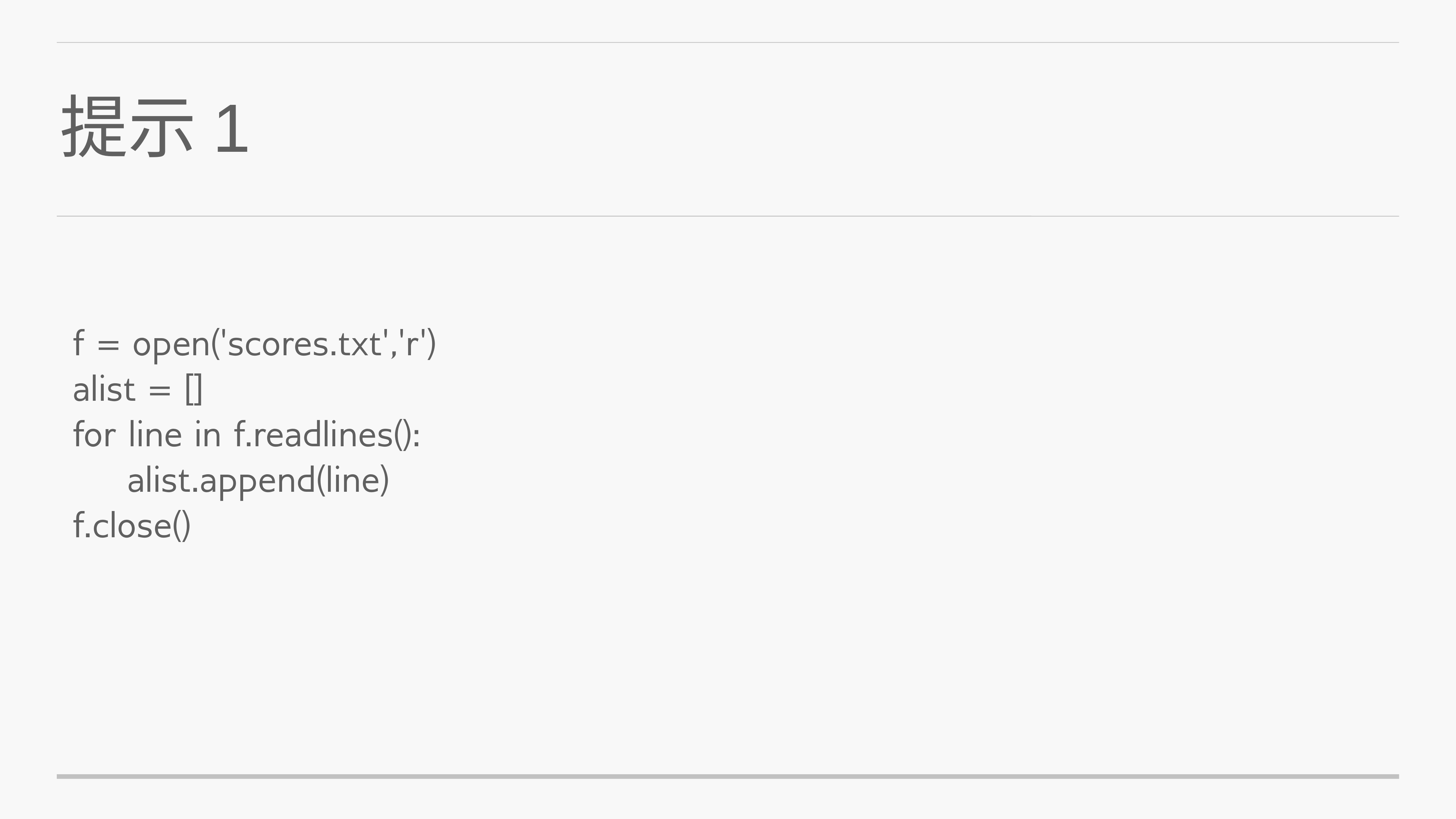

# 提示1
f = open('scores.txt','r')
alist = []
for line in f.readlines():
	alist.append(line)
f.close()